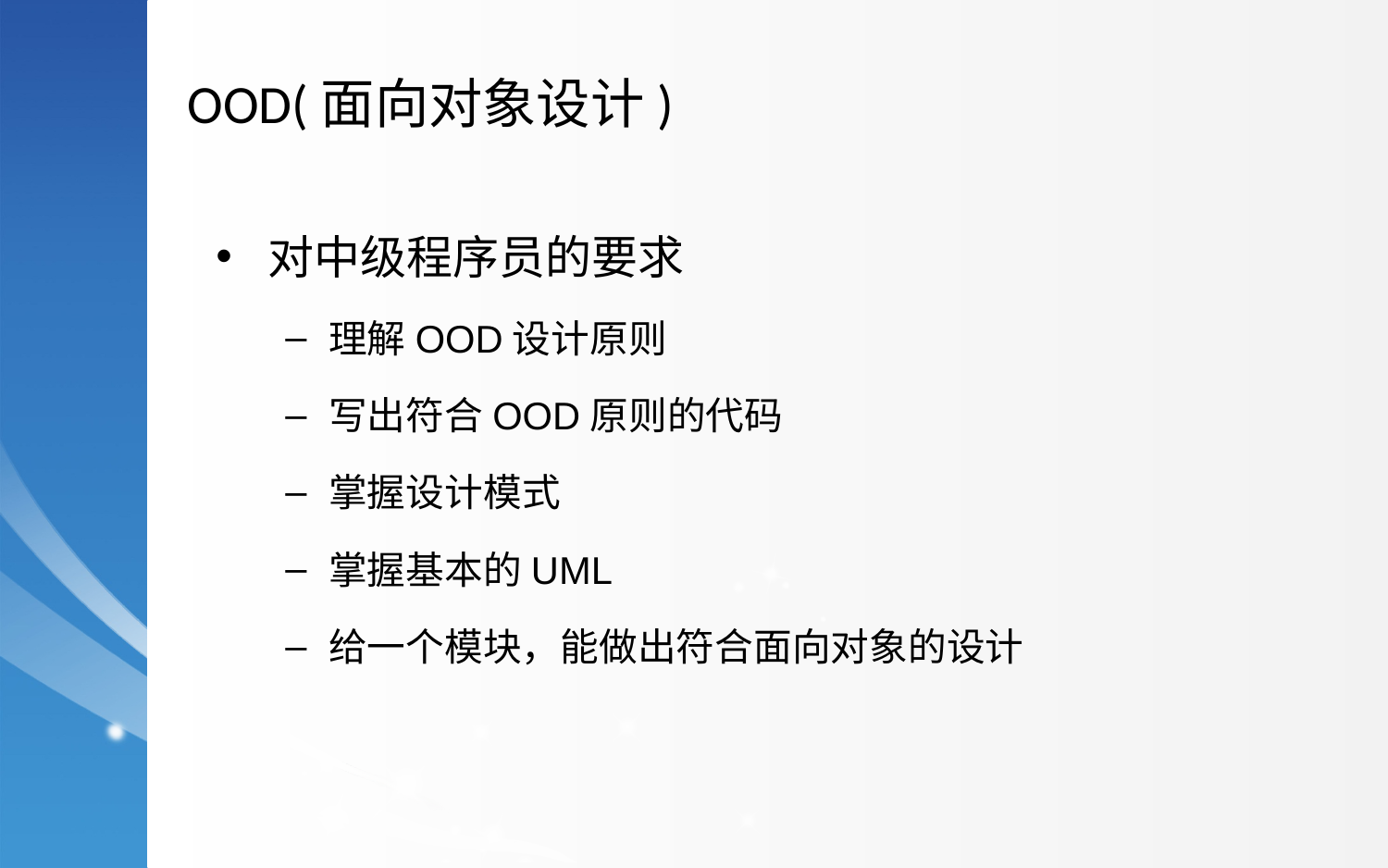

OOD(面向对象设计)

对中级程序员的要求
理解OOD设计原则
写出符合OOD原则的代码
掌握设计模式
掌握基本的UML
给一个模块，能做出符合面向对象的设计